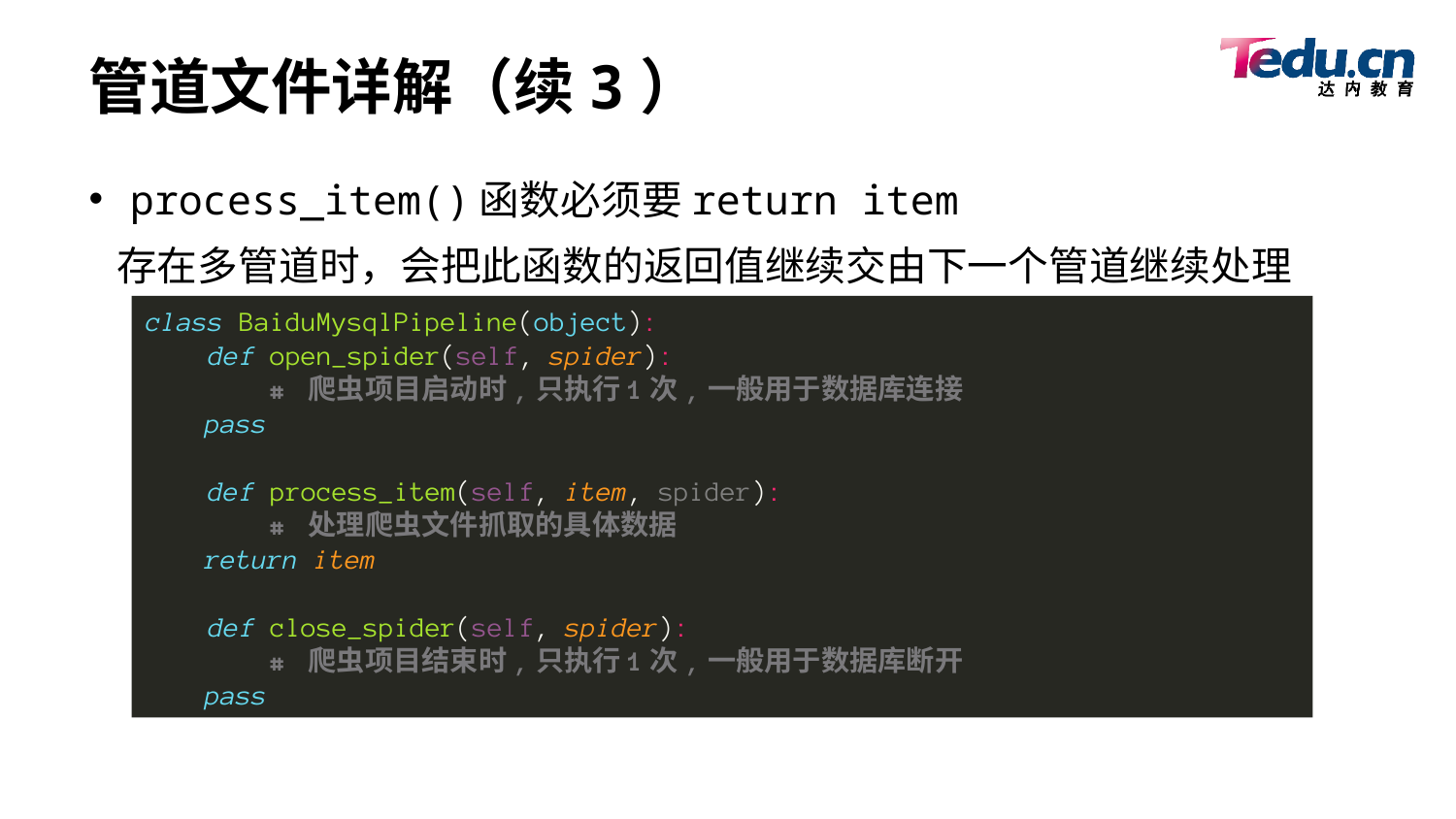

# 管道文件详解（续3）
process_item()函数必须要return item
  存在多管道时，会把此函数的返回值继续交由下一个管道继续处理
class BaiduMysqlPipeline(object):
    def open_spider(self, spider):
        # 爬虫项目启动时,只执行1次,一般用于数据库连接
        pass
    def process_item(self, item, spider):
        # 处理爬虫文件抓取的具体数据
        return item
    def close_spider(self, spider):
        # 爬虫项目结束时,只执行1次,一般用于数据库断开
        pass